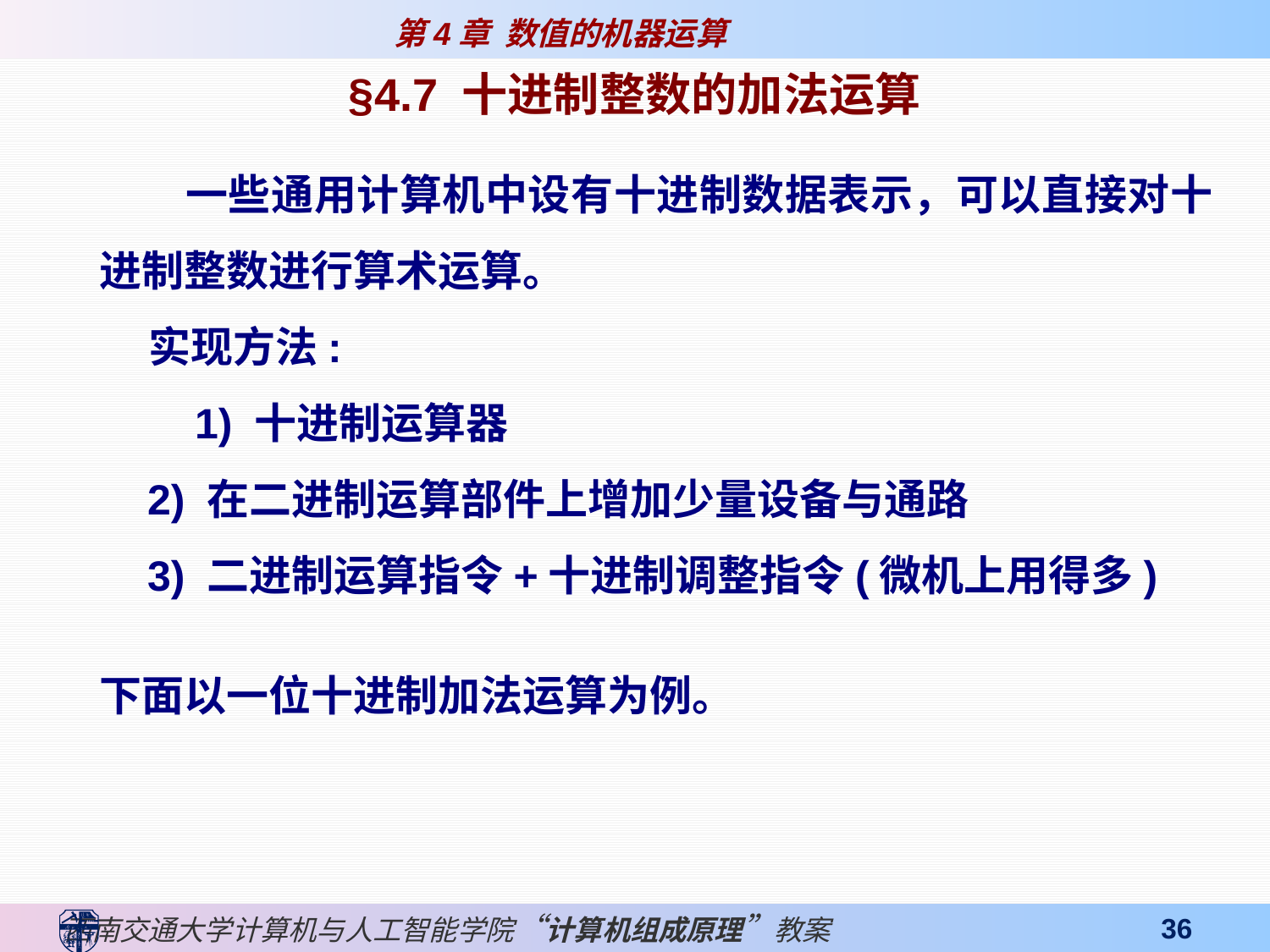

§4.7 十进制整数的加法运算
　　一些通用计算机中设有十进制数据表示，可以直接对十进制整数进行算术运算。
    实现方法:
　　1) 十进制运算器
    2) 在二进制运算部件上增加少量设备与通路
    3) 二进制运算指令+十进制调整指令(微机上用得多)
下面以一位十进制加法运算为例。